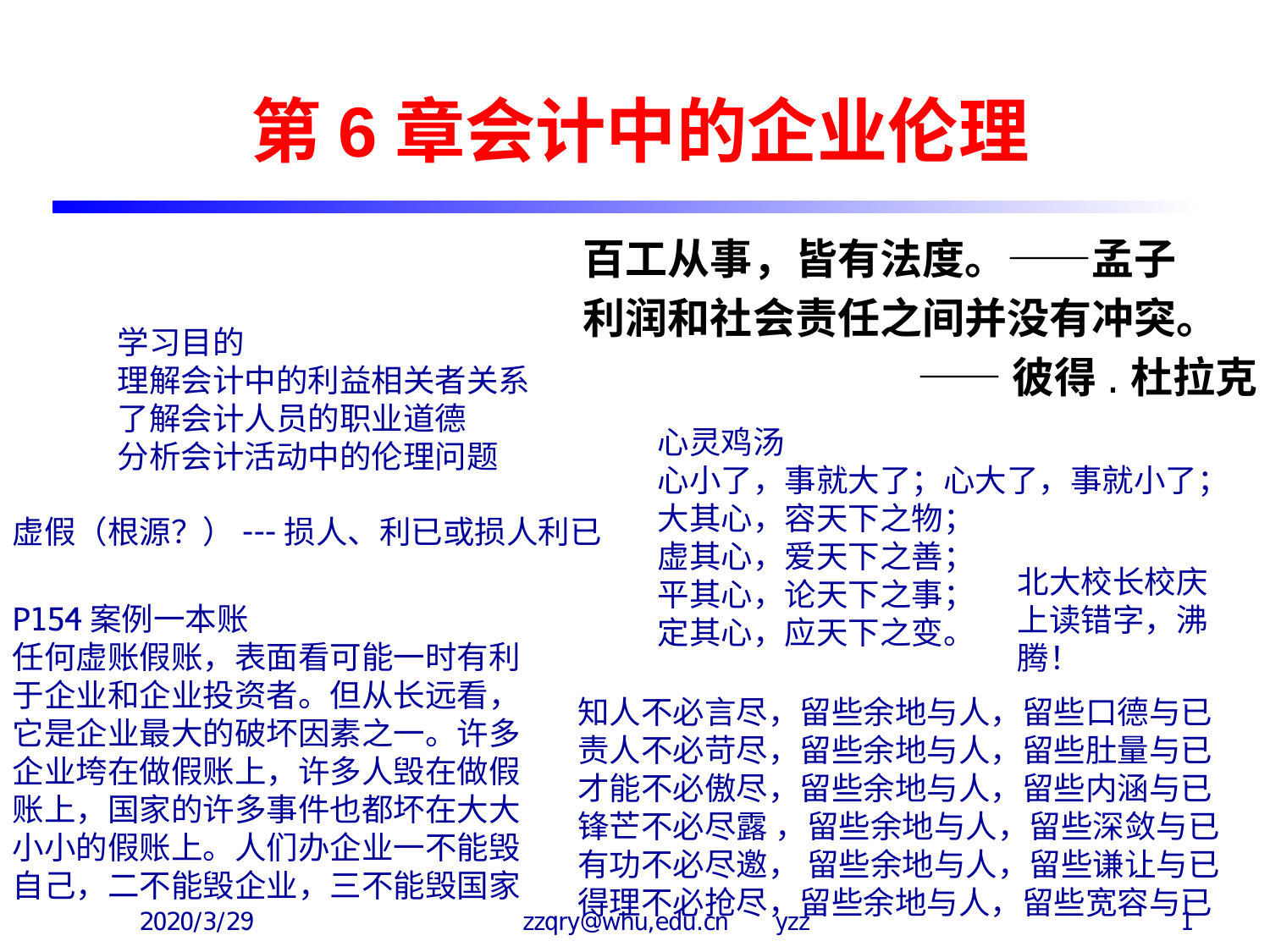

# 第6章会计中的企业伦理
百工从事，皆有法度。——孟子
利润和社会责任之间并没有冲突。
——彼得.杜拉克
学习目的
理解会计中的利益相关者关系
了解会计人员的职业道德
分析会计活动中的伦理问题
心灵鸡汤
心小了，事就大了；心大了，事就小了；
大其心，容天下之物；
虚其心，爱天下之善；
平其心，论天下之事；
定其心，应天下之变。

虚假（根源？）---损人、利已或损人利已

北大校长校庆上读错字，沸腾！
P154案例一本账
任何虚账假账，表面看可能一时有利于企业和企业投资者。但从长远看，它是企业最大的破坏因素之一。许多企业垮在做假账上，许多人毁在做假账上，国家的许多事件也都坏在大大小小的假账上。人们办企业一不能毁自己，二不能毁企业，三不能毁国家

知人不必言尽，留些余地与人，留些口德与已
责人不必苛尽，留些余地与人，留些肚量与已
才能不必傲尽，留些余地与人，留些内涵与已
锋芒不必尽露 ，留些余地与人，留些深敛与已
有功不必尽邀， 留些余地与人，留些谦让与已
得理不必抢尽，留些余地与人，留些宽容与已
2020/3/29
zzqry@whu,edu.cn      yzz
1